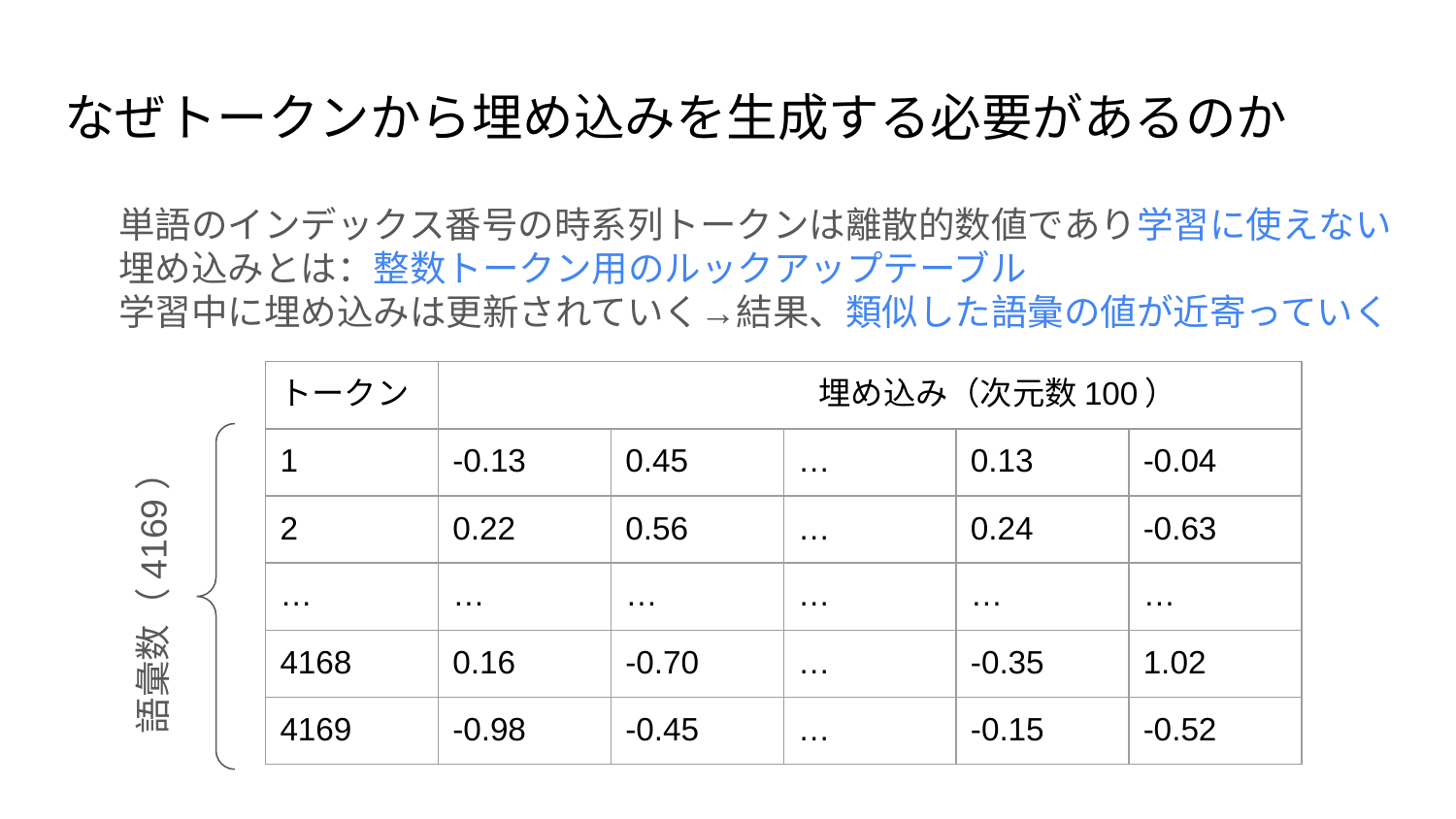

# なぜトークンから埋め込みを生成する必要があるのか
単語のインデックス番号の時系列トークンは離散的数値であり学習に使えない
埋め込みとは：整数トークン用のルックアップテーブル
学習中に埋め込みは更新されていく→結果、類似した語彙の値が近寄っていく

| トークン | 埋め込み（次元数100） |  |  |  |  |
| --- | --- | --- | --- | --- | --- |
| 1 | -0.13 | 0.45 | … | 0.13 | -0.04 |
| 2 | 0.22 | 0.56 | … | 0.24 | -0.63 |
| … | … | … | … | … | … |
| 4168 | 0.16 | -0.70 | … | -0.35 | 1.02 |
| 4169 | -0.98 | -0.45 | … | -0.15 | -0.52 |

語彙数（4169）